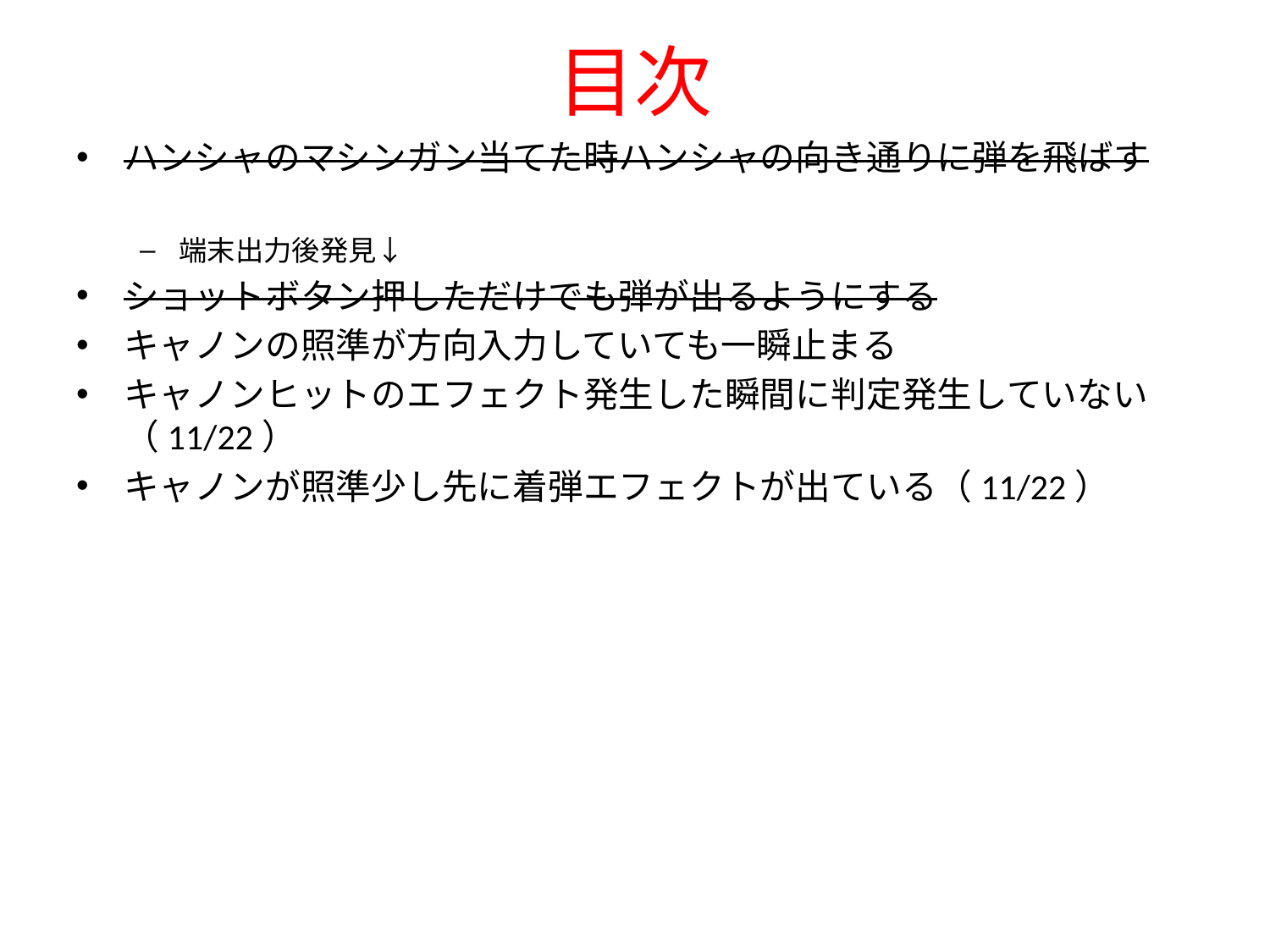

# 目次
ハンシャのマシンガン当てた時ハンシャの向き通りに弾を飛ばす

端末出力後発見↓
ショットボタン押しただけでも弾が出るようにする
キャノンの照準が方向入力していても一瞬止まる
キャノンヒットのエフェクト発生した瞬間に判定発生していない（11/22）
キャノンが照準少し先に着弾エフェクトが出ている（11/22）